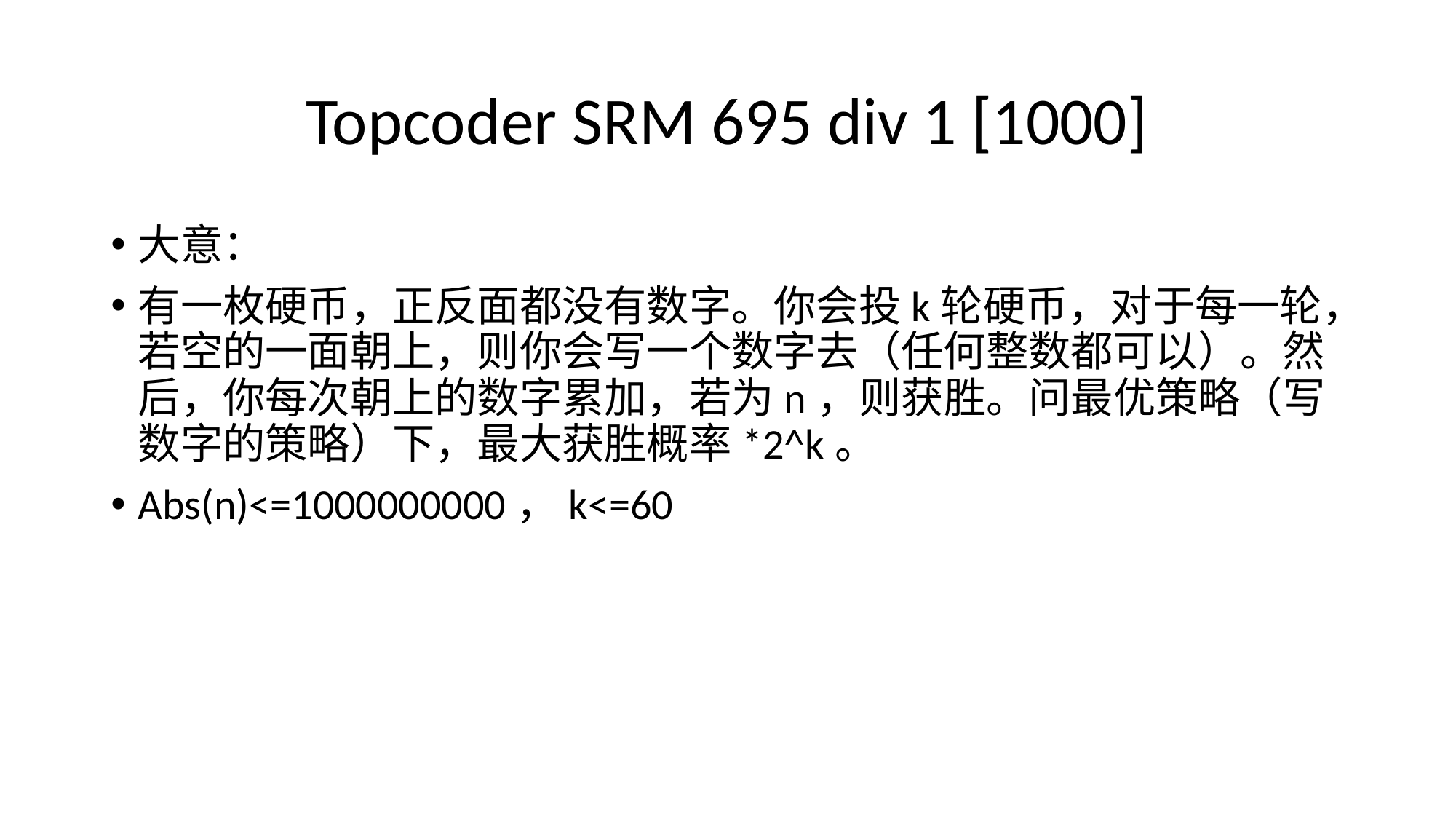

# Topcoder SRM 695 div 1 [1000]
大意：
有一枚硬币，正反面都没有数字。你会投k轮硬币，对于每一轮，若空的一面朝上，则你会写一个数字去（任何整数都可以）。然后，你每次朝上的数字累加，若为n，则获胜。问最优策略（写数字的策略）下，最大获胜概率*2^k。
Abs(n)<=1000000000，k<=60